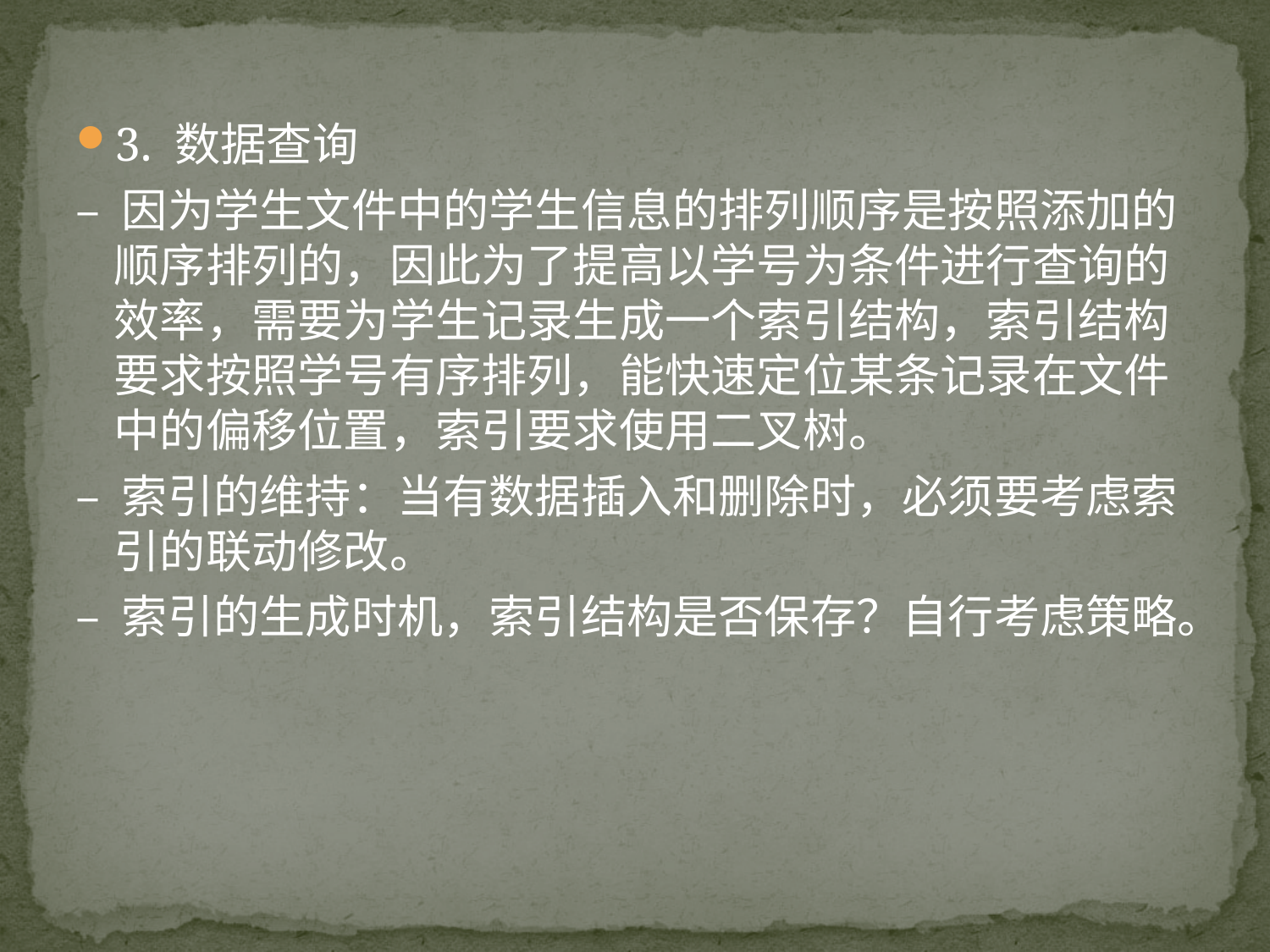

3. 数据查询
– 因为学生文件中的学生信息的排列顺序是按照添加的顺序排列的，因此为了提高以学号为条件进行查询的效率，需要为学生记录生成一个索引结构，索引结构要求按照学号有序排列，能快速定位某条记录在文件中的偏移位置，索引要求使用二叉树。
– 索引的维持：当有数据插入和删除时，必须要考虑索引的联动修改。
– 索引的生成时机，索引结构是否保存？自行考虑策略。